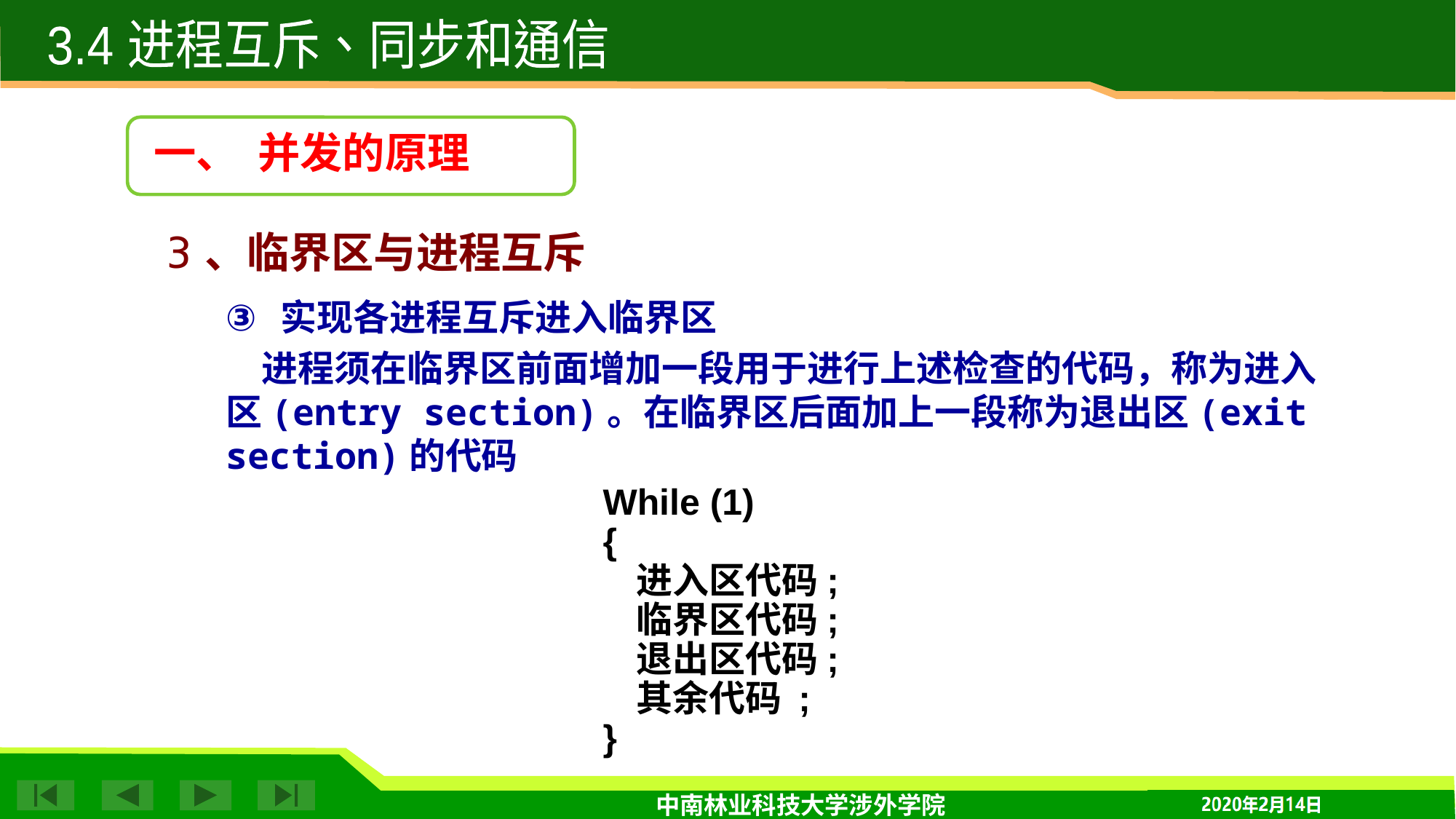

3.4 进程互斥、同步和通信

一、  并发的原理
3、临界区与进程互斥
实现各进程互斥进入临界区
          进程须在临界区前面增加一段用于进行上述检查的代码，称为进入区(entry section)。在临界区后面加上一段称为退出区(exit section)的代码
While (1)
{
   进入区代码;
   临界区代码;
   退出区代码;
   其余代码 ;
}